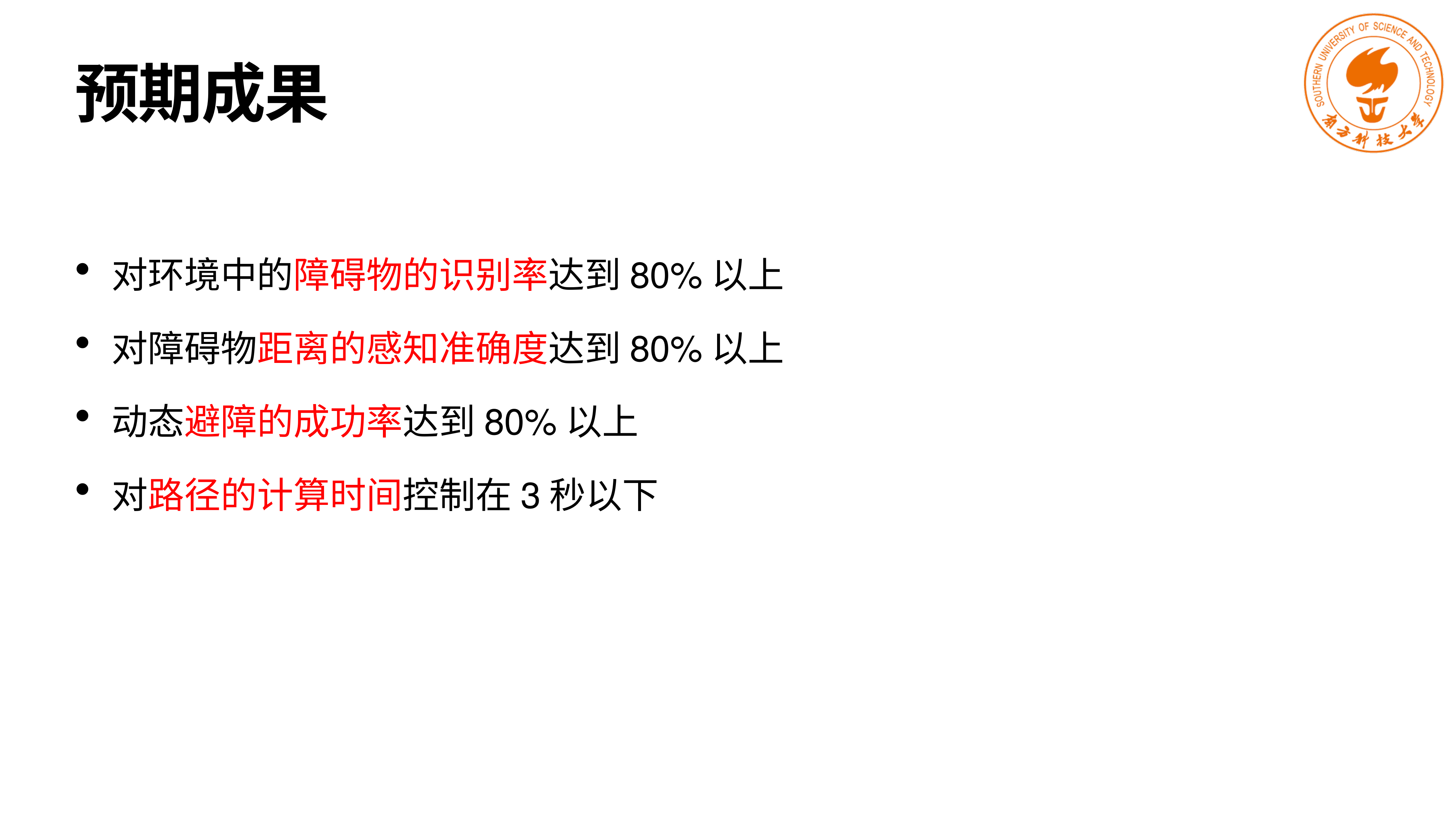

# 预期成果
对环境中的障碍物的识别率达到80%以上
对障碍物距离的感知准确度达到80%以上
动态避障的成功率达到80%以上
对路径的计算时间控制在3秒以下